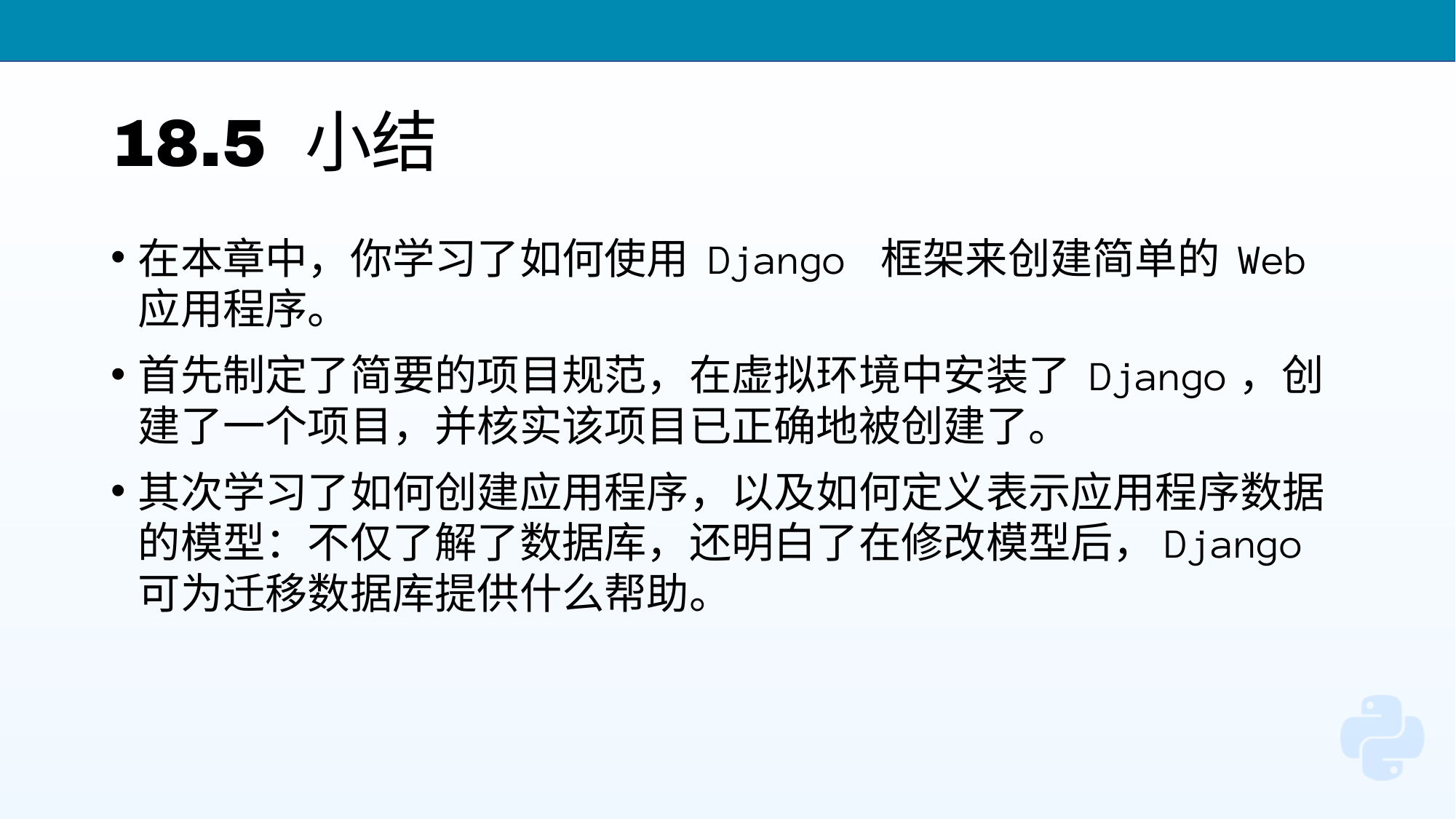

# 18.5 小结
在本章中，你学习了如何使用 Django 框架来创建简单的 Web 应用程序。
首先制定了简要的项目规范，在虚拟环境中安装了 Django，创建了一个项目，并核实该项目已正确地被创建了。
其次学习了如何创建应用程序，以及如何定义表示应用程序数据的模型：不仅了解了数据库，还明白了在修改模型后，Django 可为迁移数据库提供什么帮助。